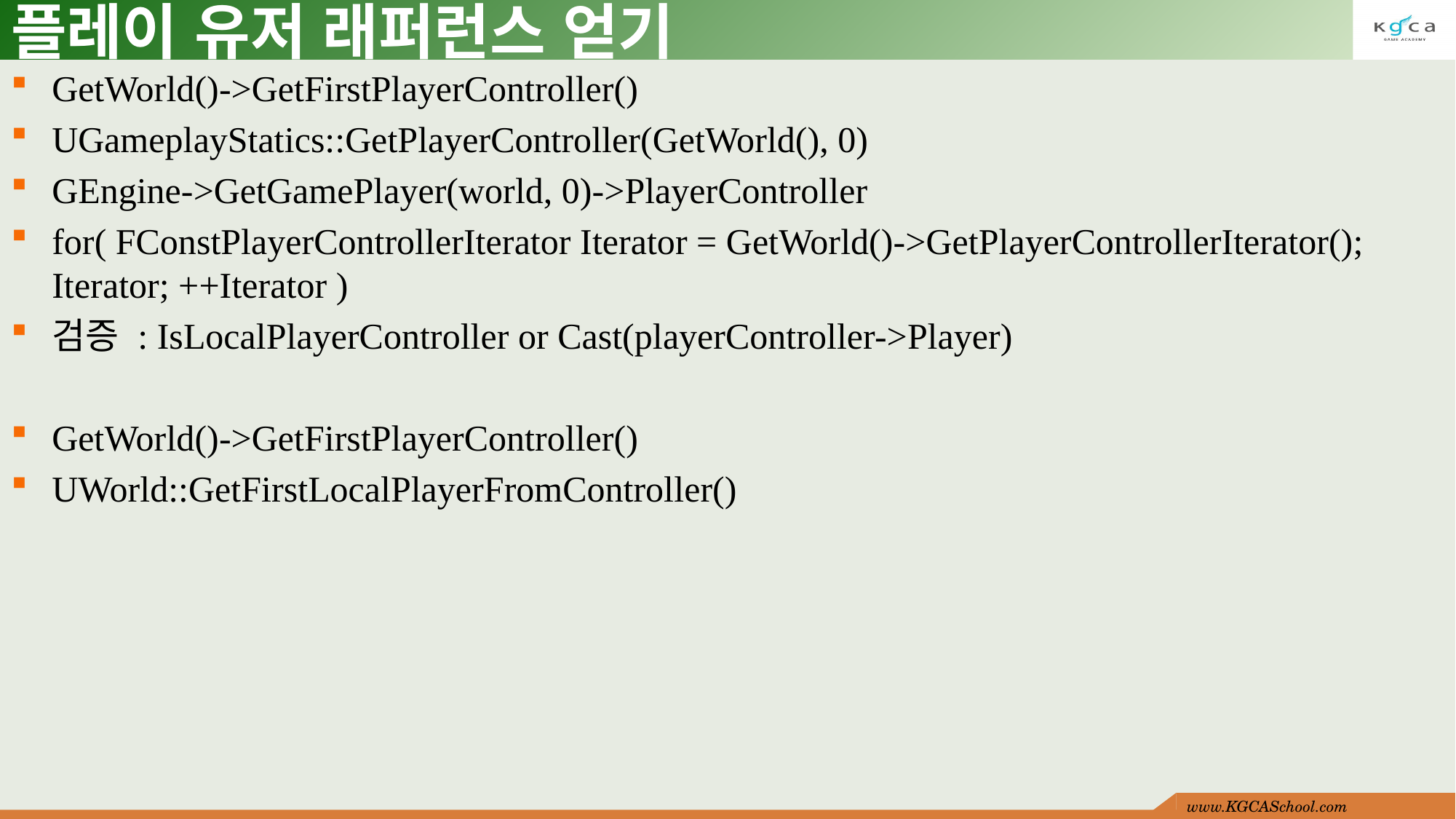

# 플레이 유저 래퍼런스 얻기
GetWorld()->GetFirstPlayerController()
UGameplayStatics::GetPlayerController(GetWorld(), 0)
GEngine->GetGamePlayer(world, 0)->PlayerController
for( FConstPlayerControllerIterator Iterator = GetWorld()->GetPlayerControllerIterator(); Iterator; ++Iterator )
검증 : IsLocalPlayerController or Cast(playerController->Player)

GetWorld()->GetFirstPlayerController()
UWorld::GetFirstLocalPlayerFromController()